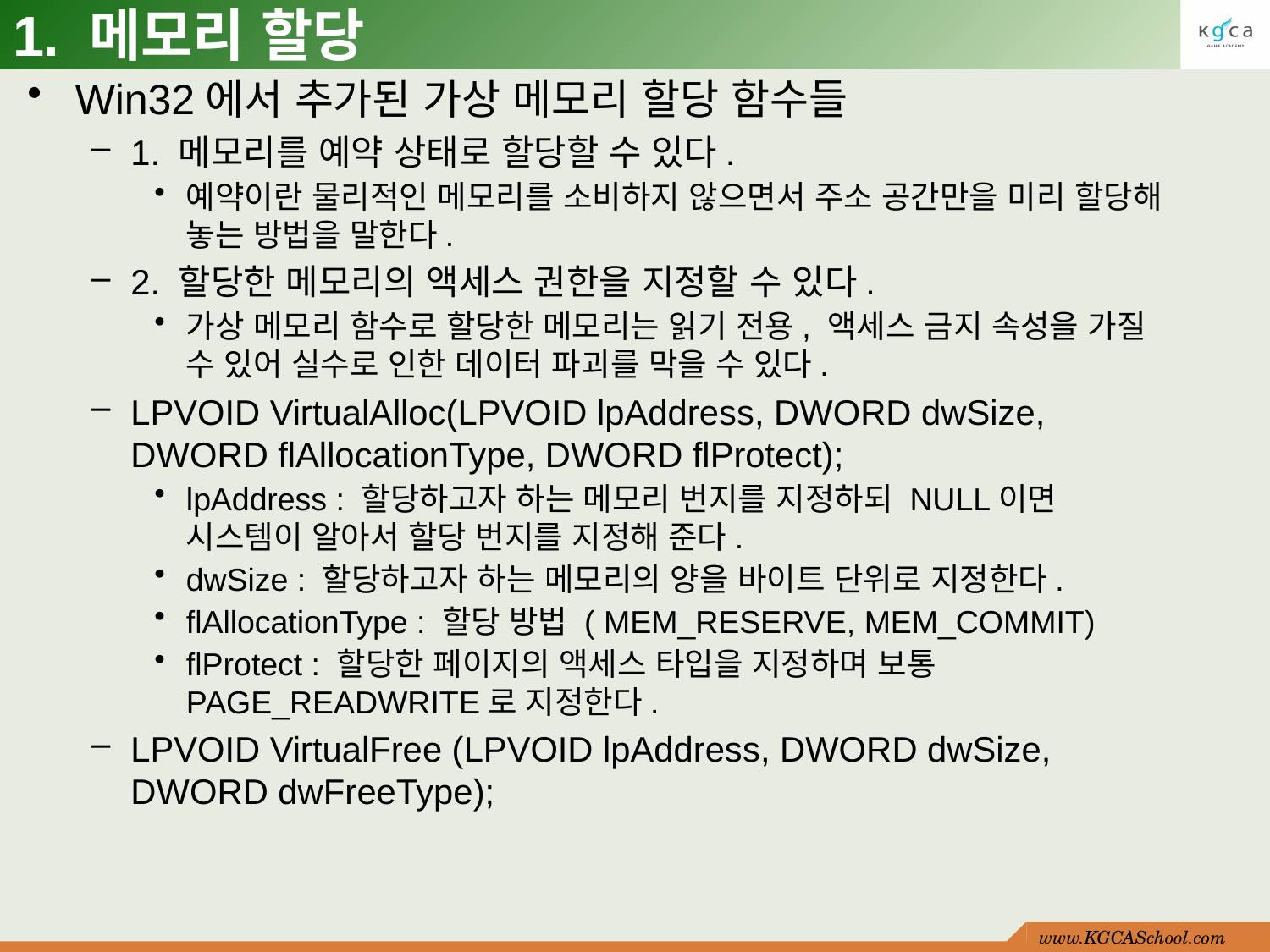

# 1. 메모리 할당
Win32에서 추가된 가상 메모리 할당 함수들
1. 메모리를 예약 상태로 할당할 수 있다.
예약이란 물리적인 메모리를 소비하지 않으면서 주소 공간만을 미리 할당해 놓는 방법을 말한다.
2. 할당한 메모리의 액세스 권한을 지정할 수 있다.
가상 메모리 함수로 할당한 메모리는 읽기 전용, 액세스 금지 속성을 가질 수 있어 실수로 인한 데이터 파괴를 막을 수 있다.
LPVOID VirtualAlloc(LPVOID lpAddress, DWORD dwSize, DWORD flAllocationType, DWORD flProtect);
lpAddress : 할당하고자 하는 메모리 번지를 지정하되 NULL이면 시스템이 알아서 할당 번지를 지정해 준다.
dwSize : 할당하고자 하는 메모리의 양을 바이트 단위로 지정한다.
flAllocationType : 할당 방법 ( MEM_RESERVE, MEM_COMMIT)
flProtect : 할당한 페이지의 액세스 타입을 지정하며 보통 PAGE_READWRITE로 지정한다.
LPVOID VirtualFree (LPVOID lpAddress, DWORD dwSize, DWORD dwFreeType);